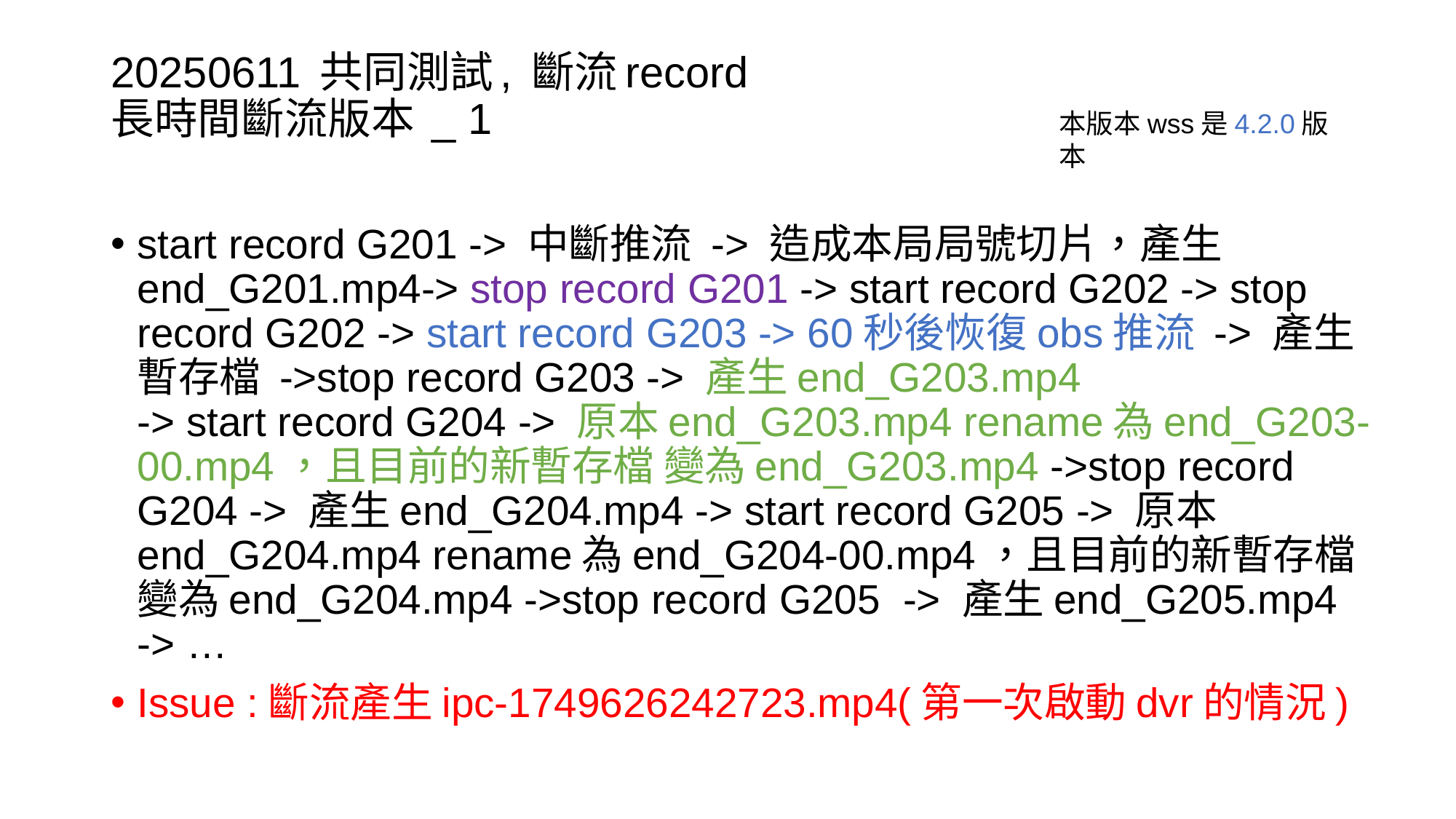

# 20250611 共同測試, 斷流record 長時間斷流版本 _ 1
本版本wss是4.2.0版本
start record G201 -> 中斷推流 -> 造成本局局號切片，產生end_G201.mp4-> stop record G201 -> start record G202 -> stop record G202 -> start record G203 -> 60秒後恢復obs推流 -> 產生暫存檔 ->stop record G203 -> 產生end_G203.mp4
-> start record G204 -> 原本end_G203.mp4 rename為end_G203-00.mp4，且目前的新暫存檔 變為end_G203.mp4 ->stop record G204 -> 產生end_G204.mp4 -> start record G205 -> 原本end_G204.mp4 rename為end_G204-00.mp4，且目前的新暫存檔 變為end_G204.mp4 ->stop record G205  -> 產生end_G205.mp4
-> …
Issue :斷流產生ipc-1749626242723.mp4(第一次啟動dvr的情況)